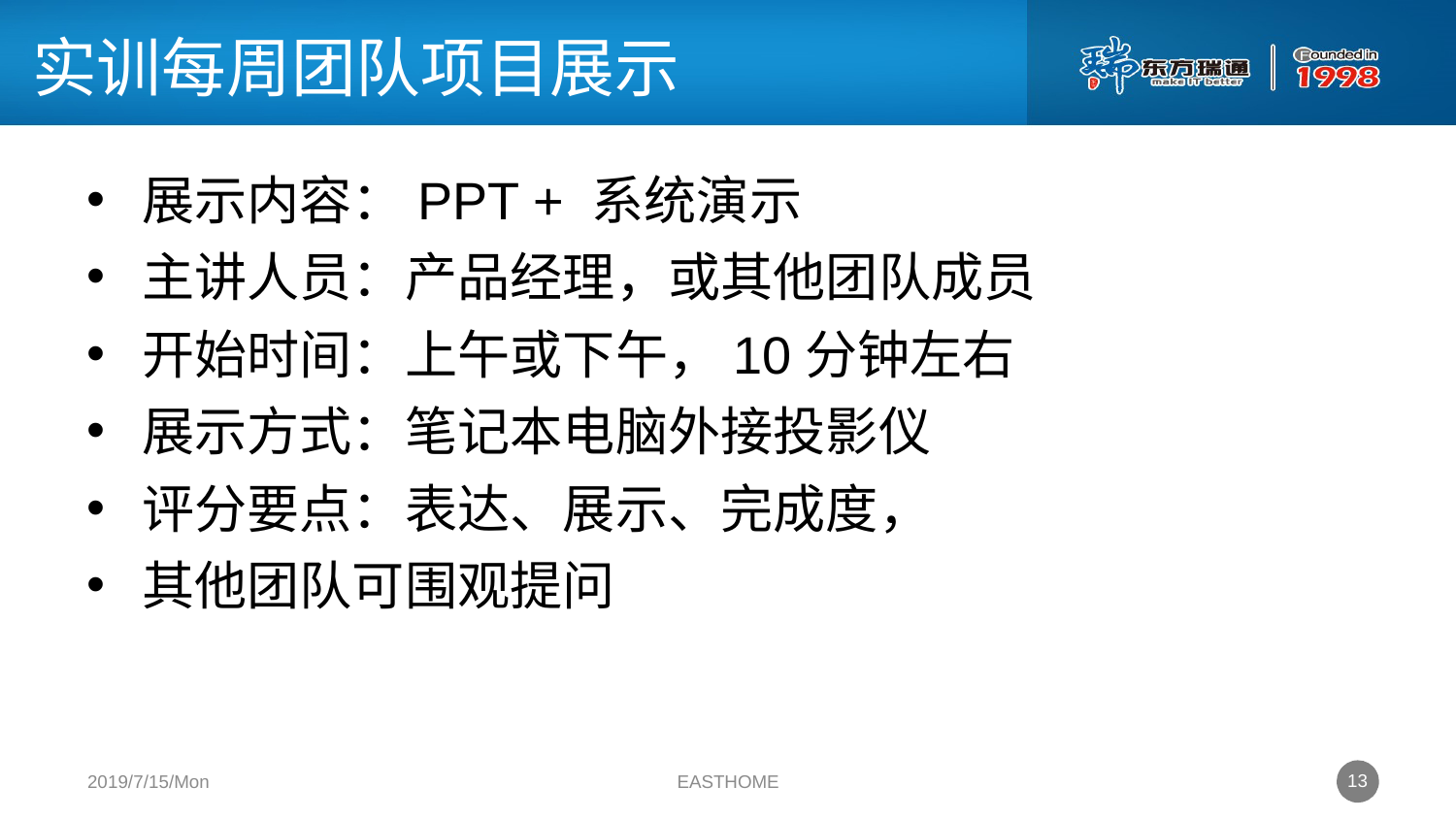

实训每周团队项目展示
展示内容：PPT + 系统演示
主讲人员：产品经理，或其他团队成员
开始时间：上午或下午，10分钟左右
展示方式：笔记本电脑外接投影仪
评分要点：表达、展示、完成度，
其他团队可围观提问

13
2019/7/15/Mon
EASTHOME